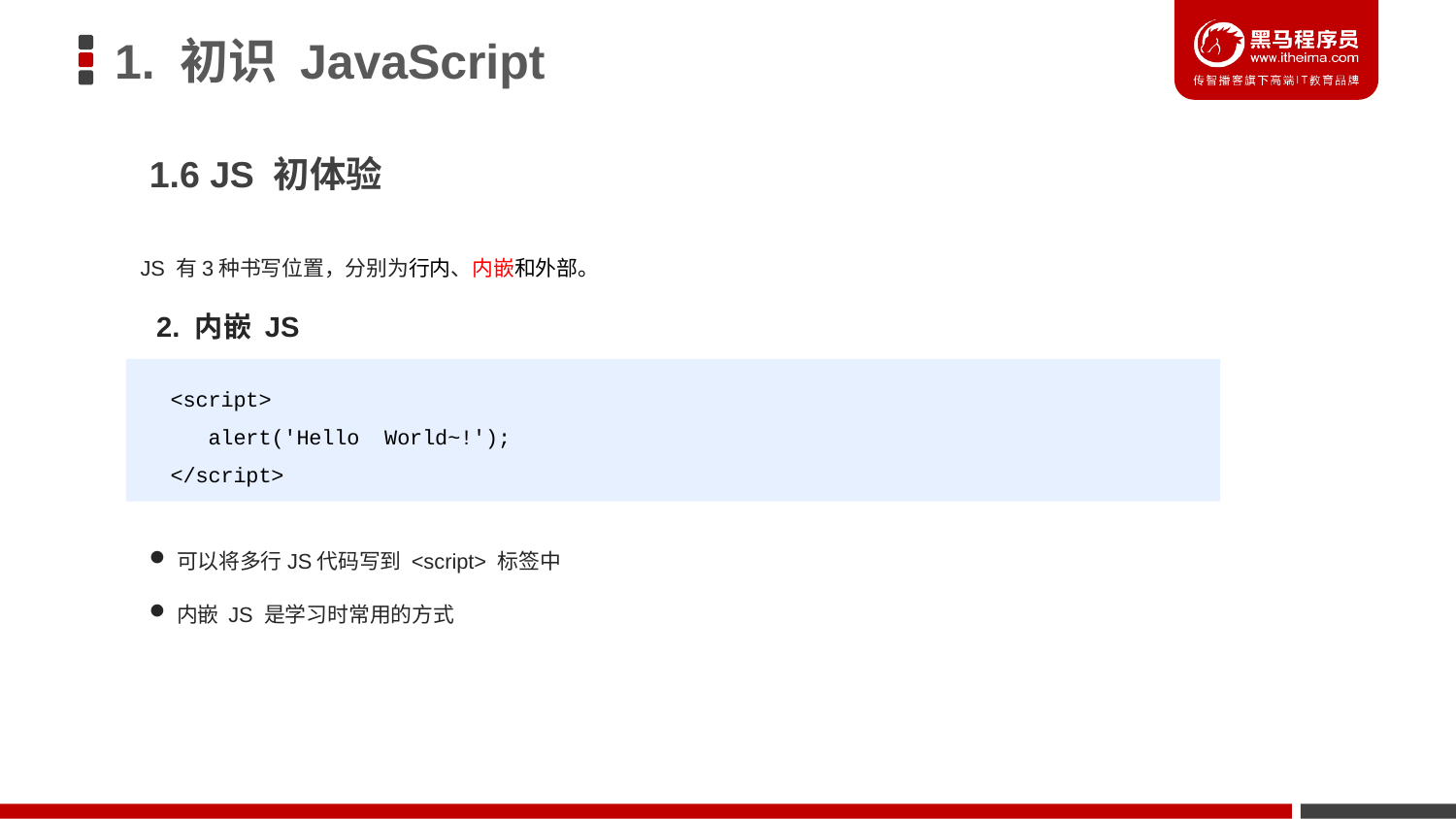

# 1. 初识 JavaScript
1.6 JS 初体验
JS 有3种书写位置，分别为行内、内嵌和外部。
2. 内嵌 JS
 <script>
    alert('Hello  World~!');
 </script>
可以将多行JS代码写到 <script> 标签中
内嵌 JS 是学习时常用的方式